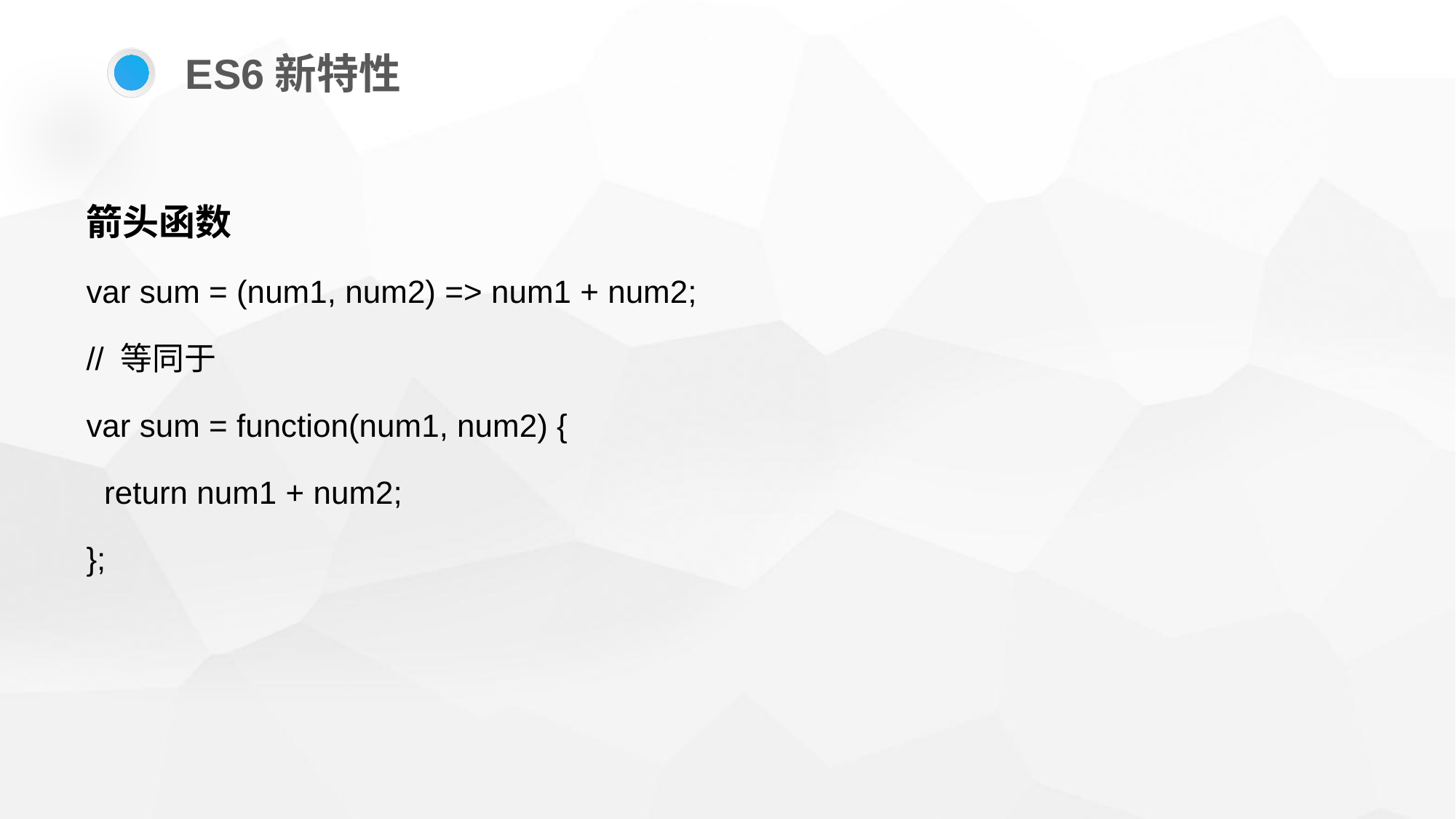

ES6新特性

箭头函数
var sum = (num1, num2) => num1 + num2;
// 等同于
var sum = function(num1, num2) {
  return num1 + num2;
};